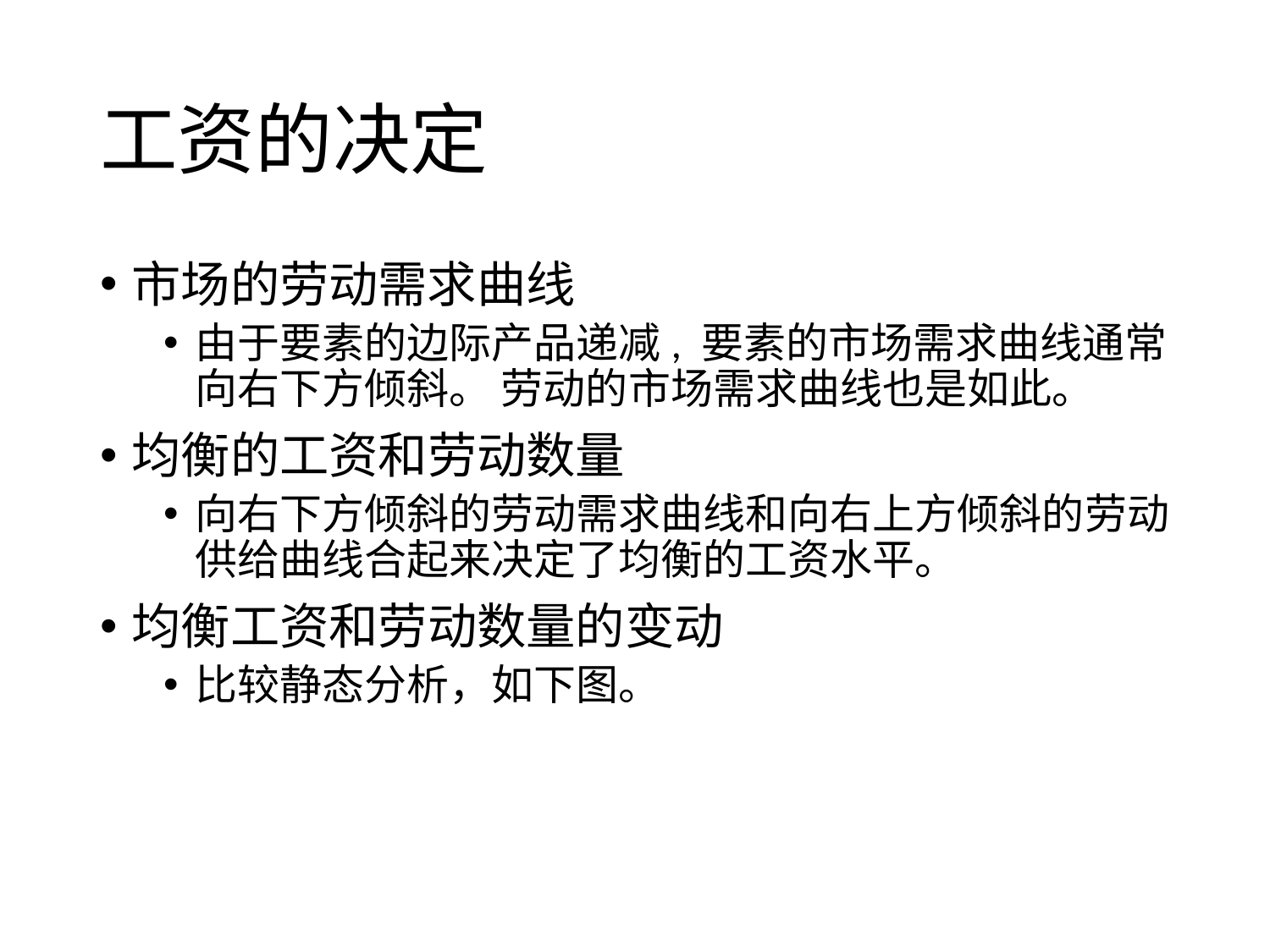

# 工资的决定
市场的劳动需求曲线
由于要素的边际产品递减, 要素的市场需求曲线通常向右下方倾斜。 劳动的市场需求曲线也是如此。
均衡的工资和劳动数量
向右下方倾斜的劳动需求曲线和向右上方倾斜的劳动供给曲线合起来决定了均衡的工资水平。
均衡工资和劳动数量的变动
比较静态分析，如下图。